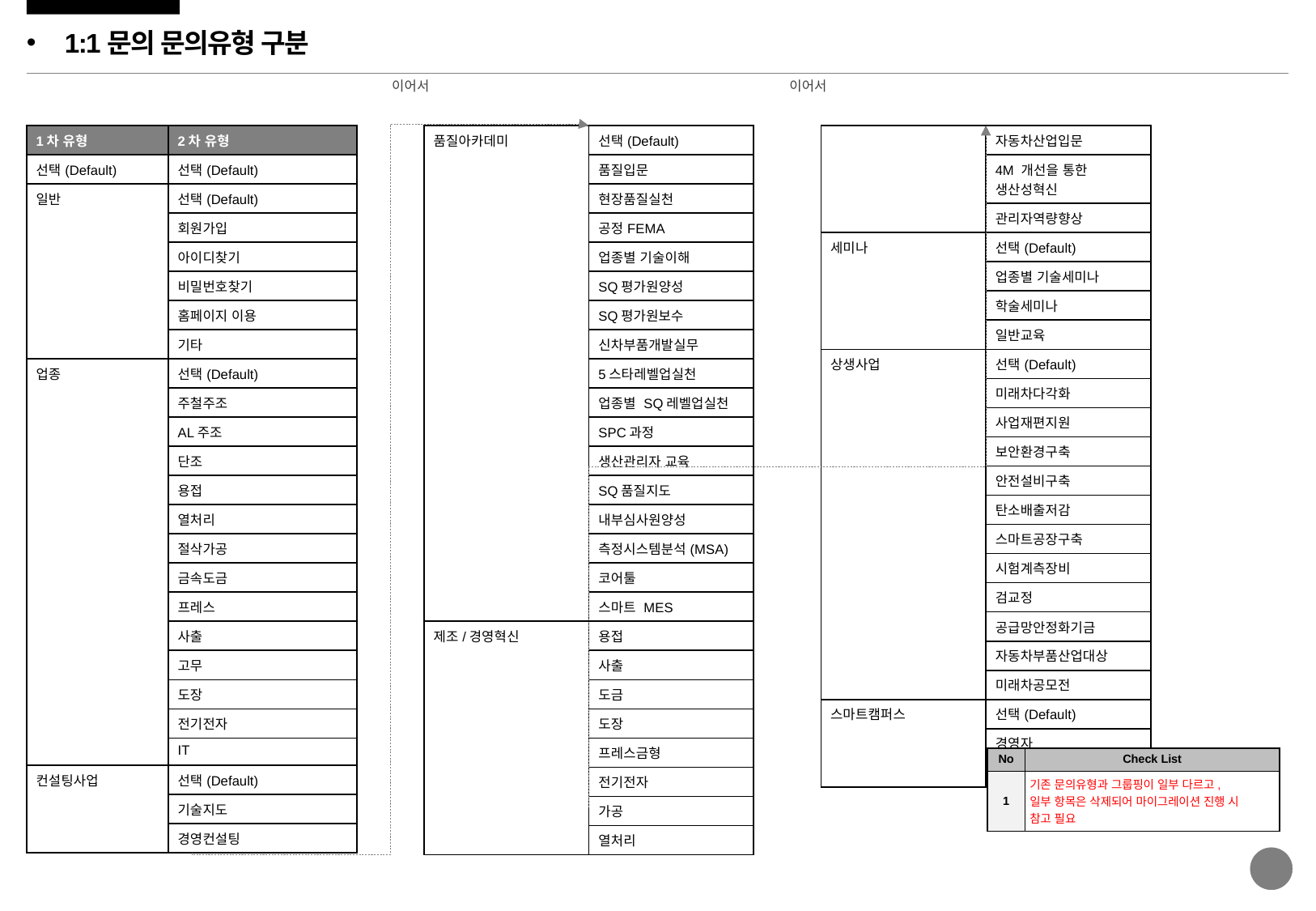

1:1문의 문의유형 구분
이어서
이어서
| 1차 유형 | 2차 유형 |
| --- | --- |
| 선택(Default) | 선택(Default) |
| 일반 | 선택(Default) |
|  | 회원가입 |
|  | 아이디찾기 |
|  | 비밀번호찾기 |
|  | 홈페이지 이용 |
|  | 기타 |
| 업종 | 선택(Default) |
|  | 주철주조 |
|  | AL주조 |
|  | 단조 |
|  | 용접 |
|  | 열처리 |
|  | 절삭가공 |
|  | 금속도금 |
|  | 프레스 |
|  | 사출 |
|  | 고무 |
|  | 도장 |
|  | 전기전자 |
|  | IT |
| 컨설팅사업 | 선택(Default) |
|  | 기술지도 |
|  | 경영컨설팅 |
| 품질아카데미 | 선택(Default) |
| --- | --- |
|  | 품질입문 |
|  | 현장품질실천 |
|  | 공정FEMA |
|  | 업종별 기술이해 |
|  | SQ평가원양성 |
|  | SQ평가원보수 |
|  | 신차부품개발실무 |
|  | 5스타레벨업실천 |
|  | 업종별 SQ레벨업실천 |
|  | SPC과정 |
|  | 생산관리자 교육 |
|  | SQ품질지도 |
|  | 내부심사원양성 |
|  | 측정시스템분석(MSA) |
|  | 코어툴 |
|  | 스마트 MES |
| 제조/경영혁신 | 용접 |
|  | 사출 |
|  | 도금 |
|  | 도장 |
|  | 프레스금형 |
|  | 전기전자 |
|  | 가공 |
|  | 열처리 |
|  | 자동차산업입문 |
| --- | --- |
|  | 4M 개선을 통한 생산성혁신 |
|  | 관리자역량향상 |
| 세미나 | 선택(Default) |
|  | 업종별 기술세미나 |
|  | 학술세미나 |
|  | 일반교육 |
| 상생사업 | 선택(Default) |
|  | 미래차다각화 |
|  | 사업재편지원 |
|  | 보안환경구축 |
|  | 안전설비구축 |
|  | 탄소배출저감 |
|  | 스마트공장구축 |
|  | 시험계측장비 |
|  | 검교정 |
|  | 공급망안정화기금 |
|  | 자동차부품산업대상 |
|  | 미래차공모전 |
| 스마트캠퍼스 | 선택(Default) |
|  | 경영자 |
|  | 실무자 |
| No | Check List |
| --- | --- |
| 1 | 기존 문의유형과 그룹핑이 일부 다르고, 일부 항목은 삭제되어 마이그레이션 진행 시 참고 필요 |
15